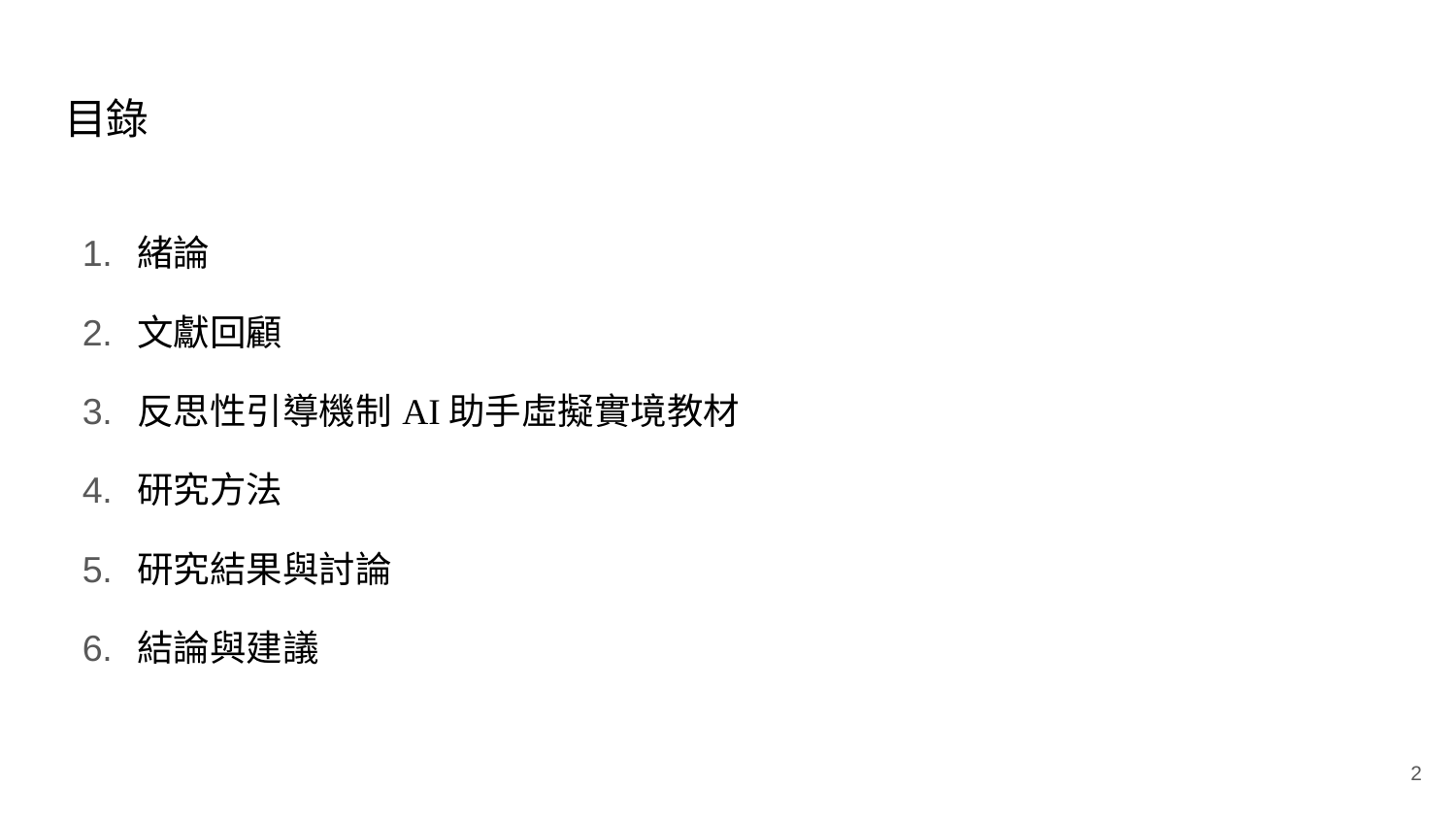

# 目錄
緒論
文獻回顧
反思性引導機制AI助手虛擬實境教材
研究方法
研究結果與討論
結論與建議
2